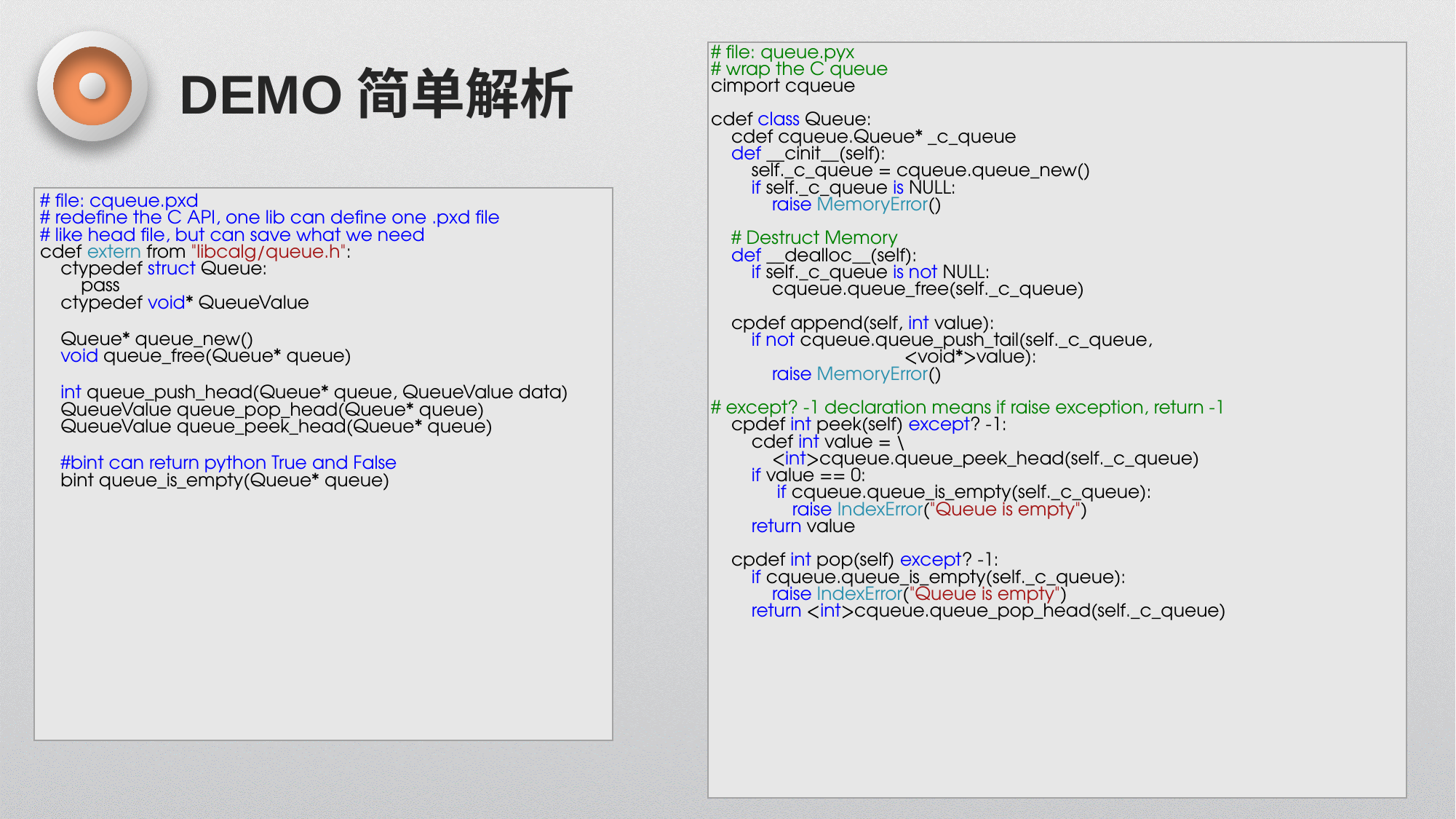

| # file: queue.pyx # wrap the C queue cimport cqueue   cdef class Queue: cdef cqueue.Queue\* \_c\_queue def \_\_cinit\_\_(self): self.\_c\_queue = cqueue.queue\_new() if self.\_c\_queue is NULL: raise MemoryError()   # Destruct Memory def \_\_dealloc\_\_(self): if self.\_c\_queue is not NULL: cqueue.queue\_free(self.\_c\_queue)   cpdef append(self, int value): if not cqueue.queue\_push\_tail(self.\_c\_queue, <void\*>value): raise MemoryError() # except? -1 declaration means if raise exception, return -1 cpdef int peek(self) except? -1: cdef int value = \ <int>cqueue.queue\_peek\_head(self.\_c\_queue) if value == 0: if cqueue.queue\_is\_empty(self.\_c\_queue): raise IndexError("Queue is empty") return value   cpdef int pop(self) except? -1: if cqueue.queue\_is\_empty(self.\_c\_queue): raise IndexError("Queue is empty") return <int>cqueue.queue\_pop\_head(self.\_c\_queue) |
| --- |
DEMO简单解析
| # file: cqueue.pxd # redefine the C API, one lib can define one .pxd file # like head file, but can save what we need cdef extern from "libcalg/queue.h": ctypedef struct Queue: pass ctypedef void\* QueueValue   Queue\* queue\_new() void queue\_free(Queue\* queue)   int queue\_push\_head(Queue\* queue, QueueValue data) QueueValue queue\_pop\_head(Queue\* queue) QueueValue queue\_peek\_head(Queue\* queue)    #bint can return python True and False bint queue\_is\_empty(Queue\* queue) |
| --- |